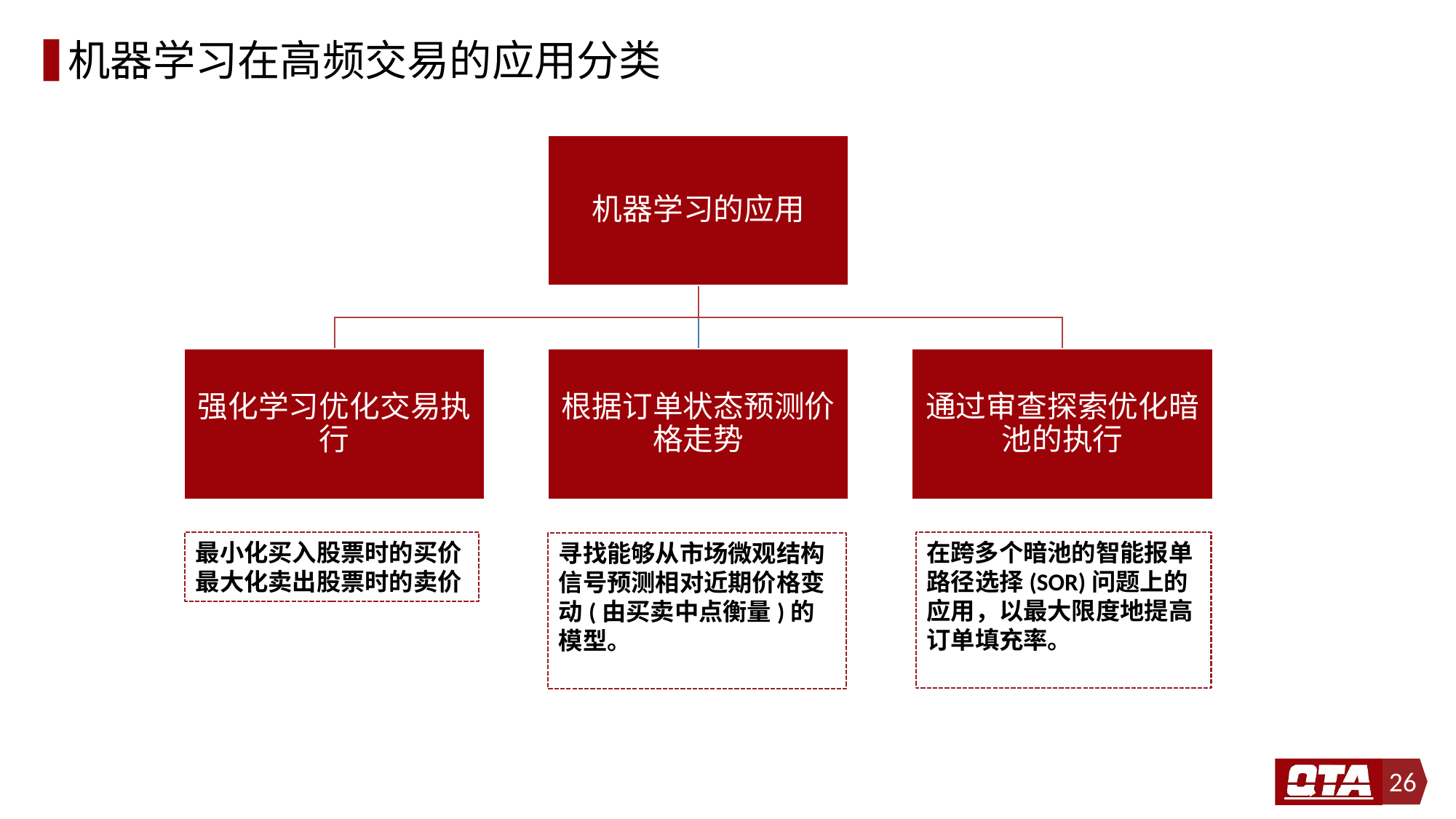

# 机器学习在高频交易的应用分类
机器学习的应用
强化学习优化交易执行
根据订单状态预测价格走势
通过审查探索优化暗池的执行
最小化买入股票时的买价最大化卖出股票时的卖价
在跨多个暗池的智能报单路径选择(SOR)问题上的应用，以最大限度地提高订单填充率。

寻找能够从市场微观结构信号预测相对近期价格变动(由买卖中点衡量)的模型。

26